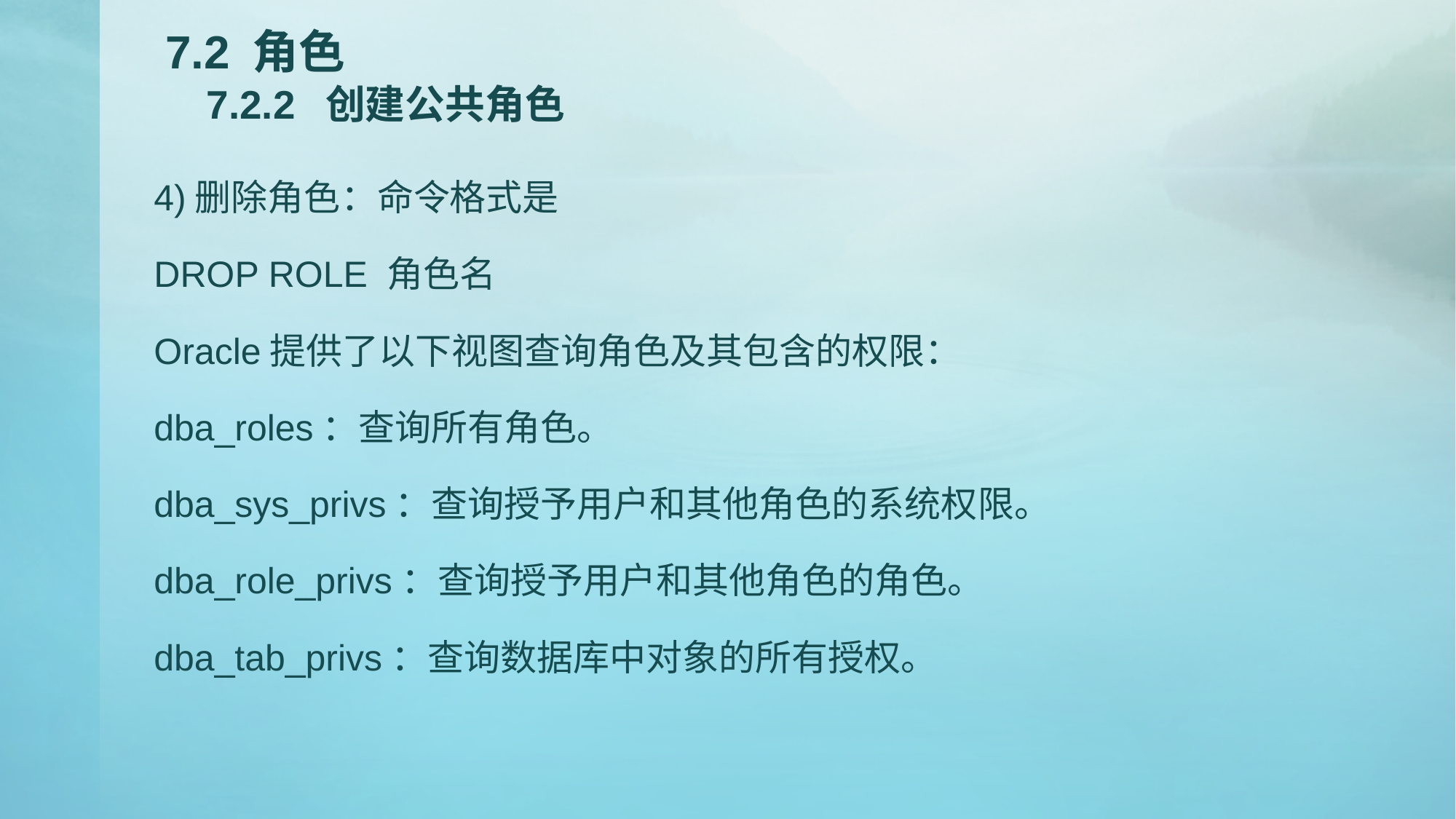

# 7.2 角色 7.2.2  创建公共角色
4)删除角色：命令格式是
DROP ROLE 角色名
Oracle提供了以下视图查询角色及其包含的权限：
dba_roles：查询所有角色。
dba_sys_privs：查询授予用户和其他角色的系统权限。
dba_role_privs：查询授予用户和其他角色的角色。
dba_tab_privs：查询数据库中对象的所有授权。